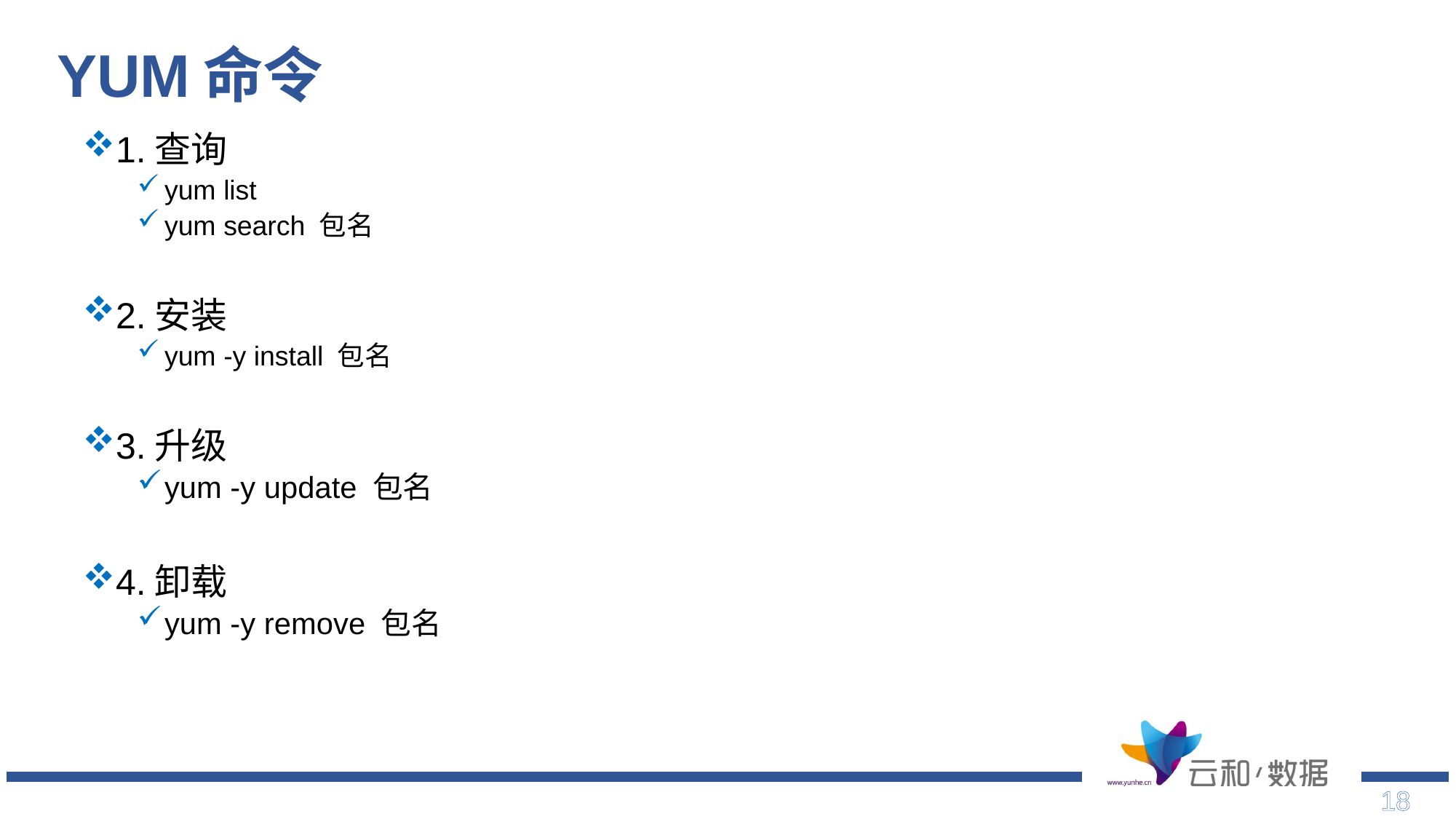

# YUM命令
1.查询
yum list
yum search 包名

2.安装
yum -y install 包名

3.升级
yum -y update 包名

4.卸载
yum -y remove 包名